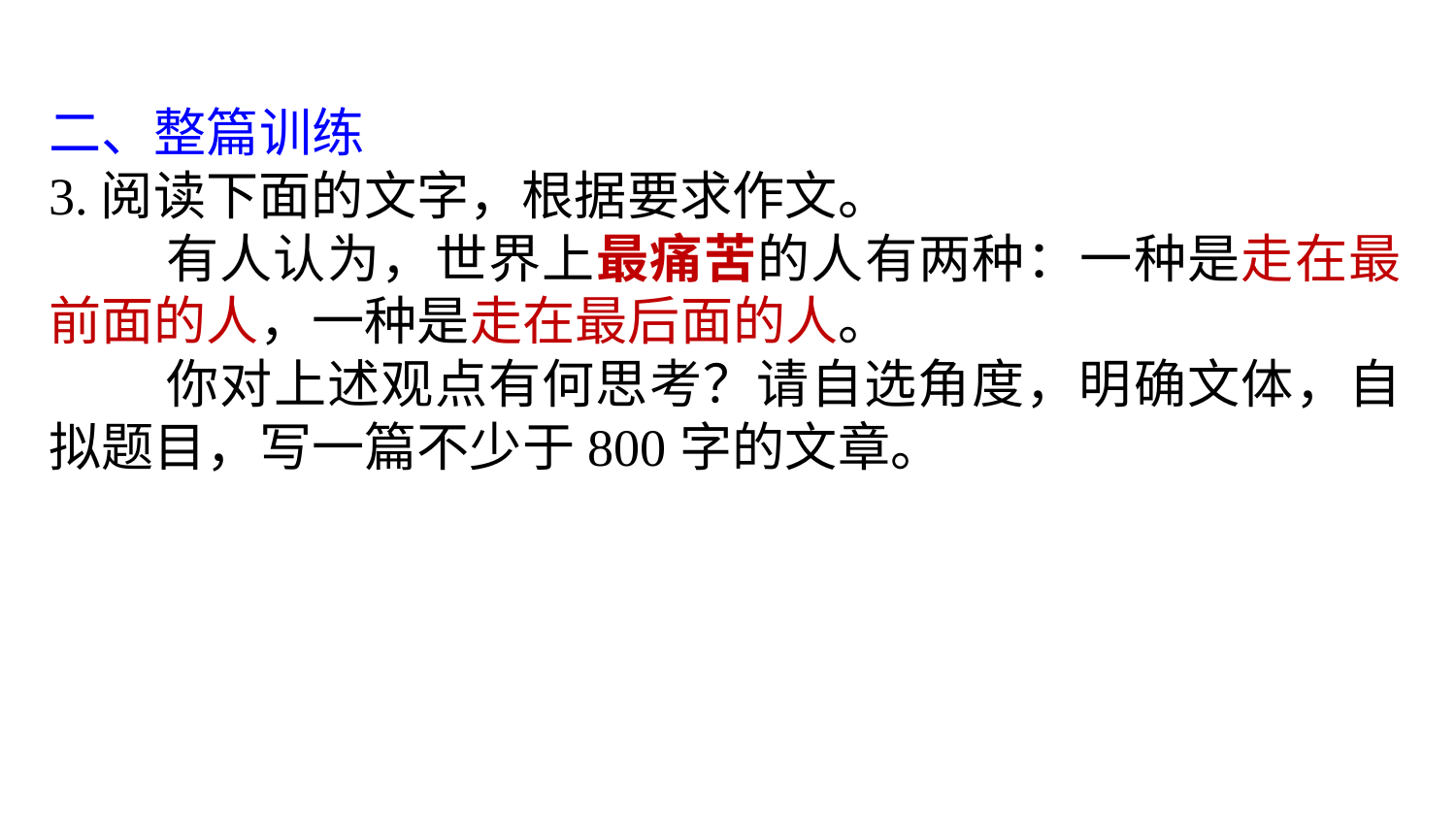

二、整篇训练
3.阅读下面的文字，根据要求作文。
        有人认为，世界上最痛苦的人有两种：一种是走在最前面的人，一种是走在最后面的人。
        你对上述观点有何思考？请自选角度，明确文体，自拟题目，写一篇不少于800字的文章。